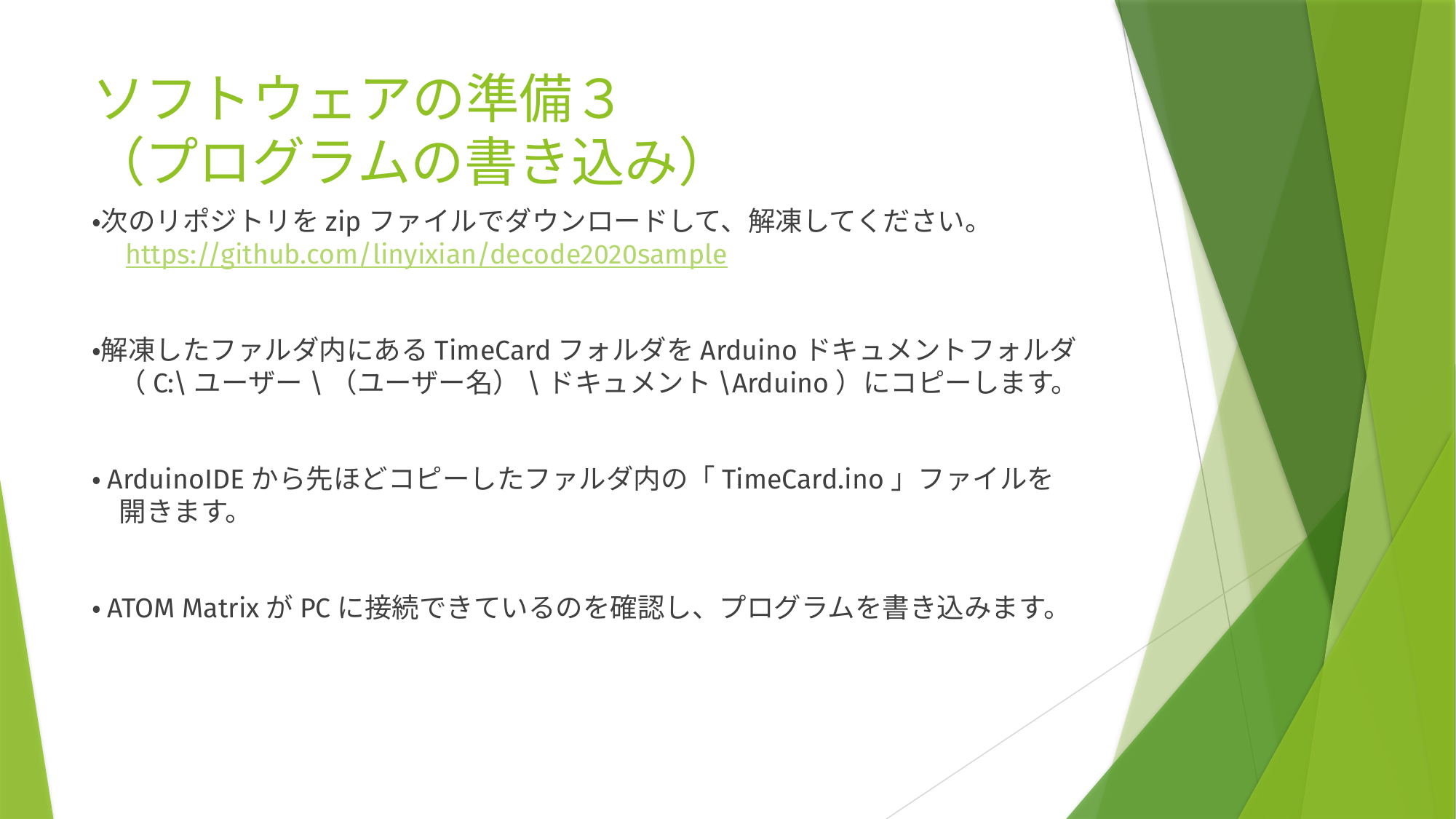

# ソフトウェアの準備３ （プログラムの書き込み）
・次のリポジトリをzipファイルでダウンロードして、解凍してください。
　https://github.com/linyixian/decode2020sample

・解凍したファルダ内にあるTimeCardフォルダをArduinoドキュメントフォルダ
　（C:\ユーザー\（ユーザー名）\ドキュメント\Arduino）にコピーします。

・ArduinoIDEから先ほどコピーしたファルダ内の「TimeCard.ino」ファイルを
　開きます。

・ATOM MatrixがPCに接続できているのを確認し、プログラムを書き込みます。